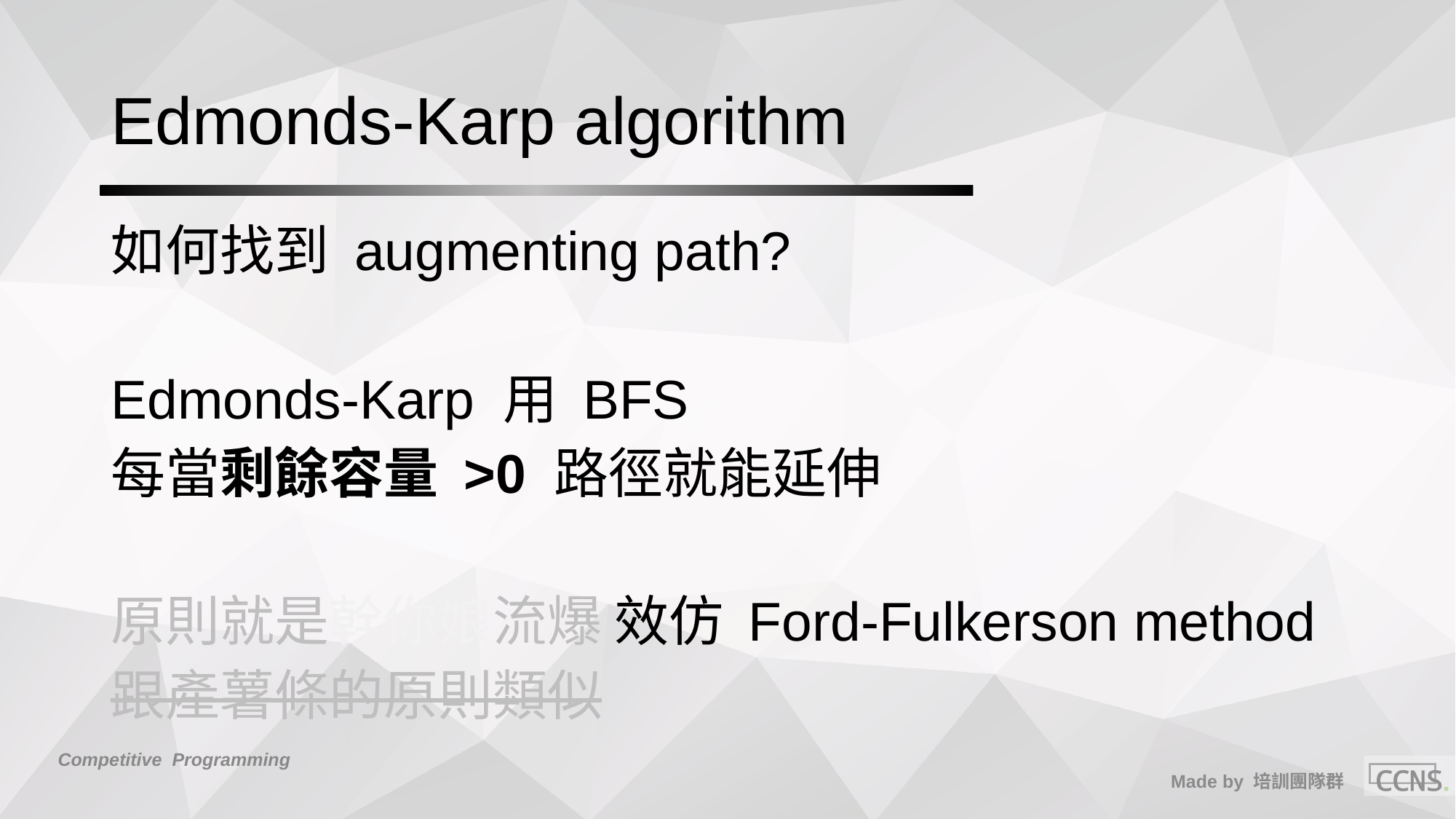

# Edmonds-Karp algorithm
如何找到 augmenting path?

Edmonds-Karp 用 BFS
每當剩餘容量 >0 路徑就能延伸

原則就是幹你娘流爆 效仿 Ford-Fulkerson method
跟產薯條的原則類似